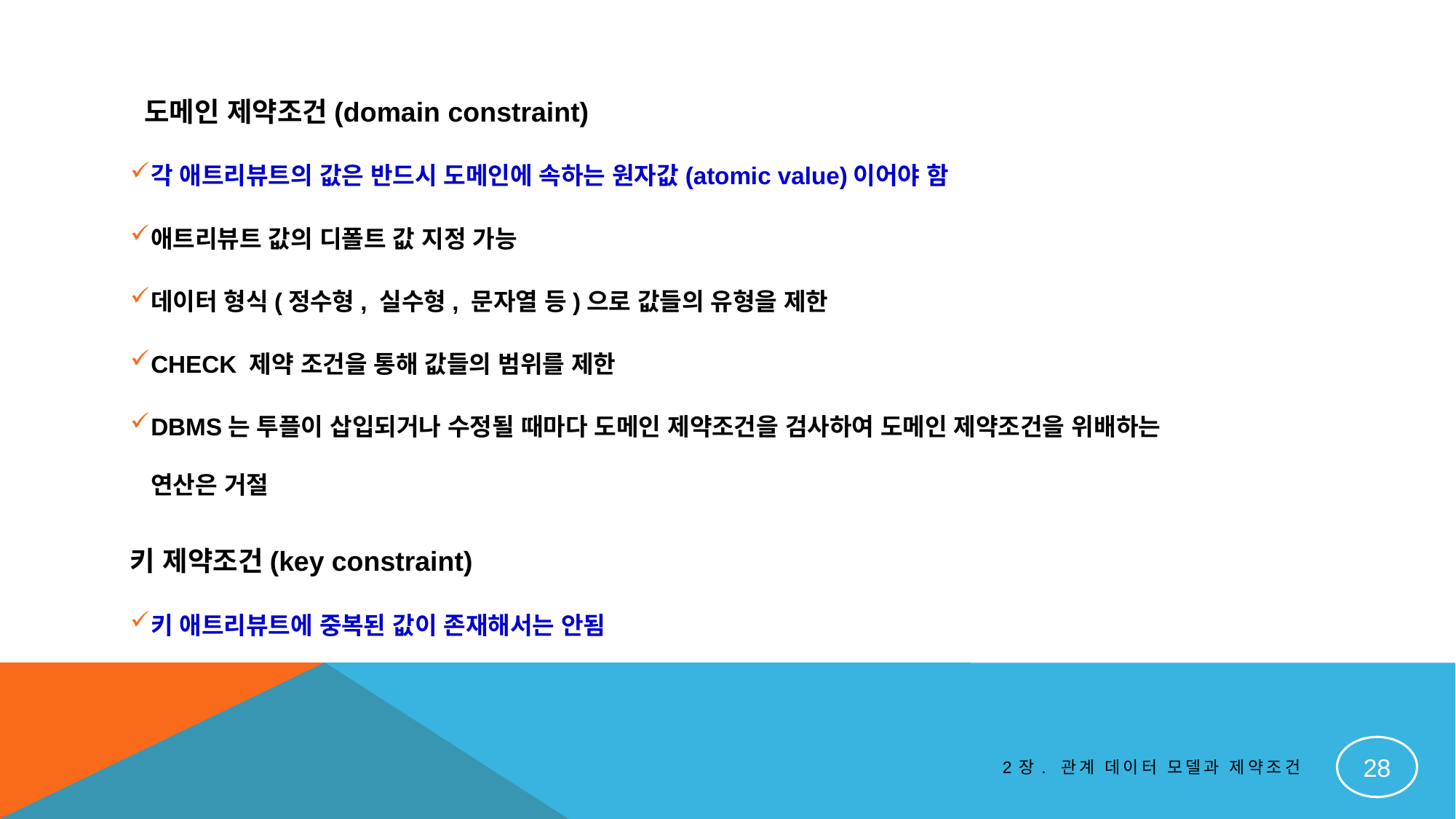

도메인 제약조건(domain constraint)
각 애트리뷰트의 값은 반드시 도메인에 속하는 원자값(atomic value)이어야 함
애트리뷰트 값의 디폴트 값 지정 가능
데이터 형식(정수형, 실수형, 문자열 등)으로 값들의 유형을 제한
CHECK 제약 조건을 통해 값들의 범위를 제한
DBMS는 투플이 삽입되거나 수정될 때마다 도메인 제약조건을 검사하여 도메인 제약조건을 위배하는 연산은 거절
키 제약조건(key constraint)
키 애트리뷰트에 중복된 값이 존재해서는 안됨
28
2장. 관계 데이터 모델과 제약조건